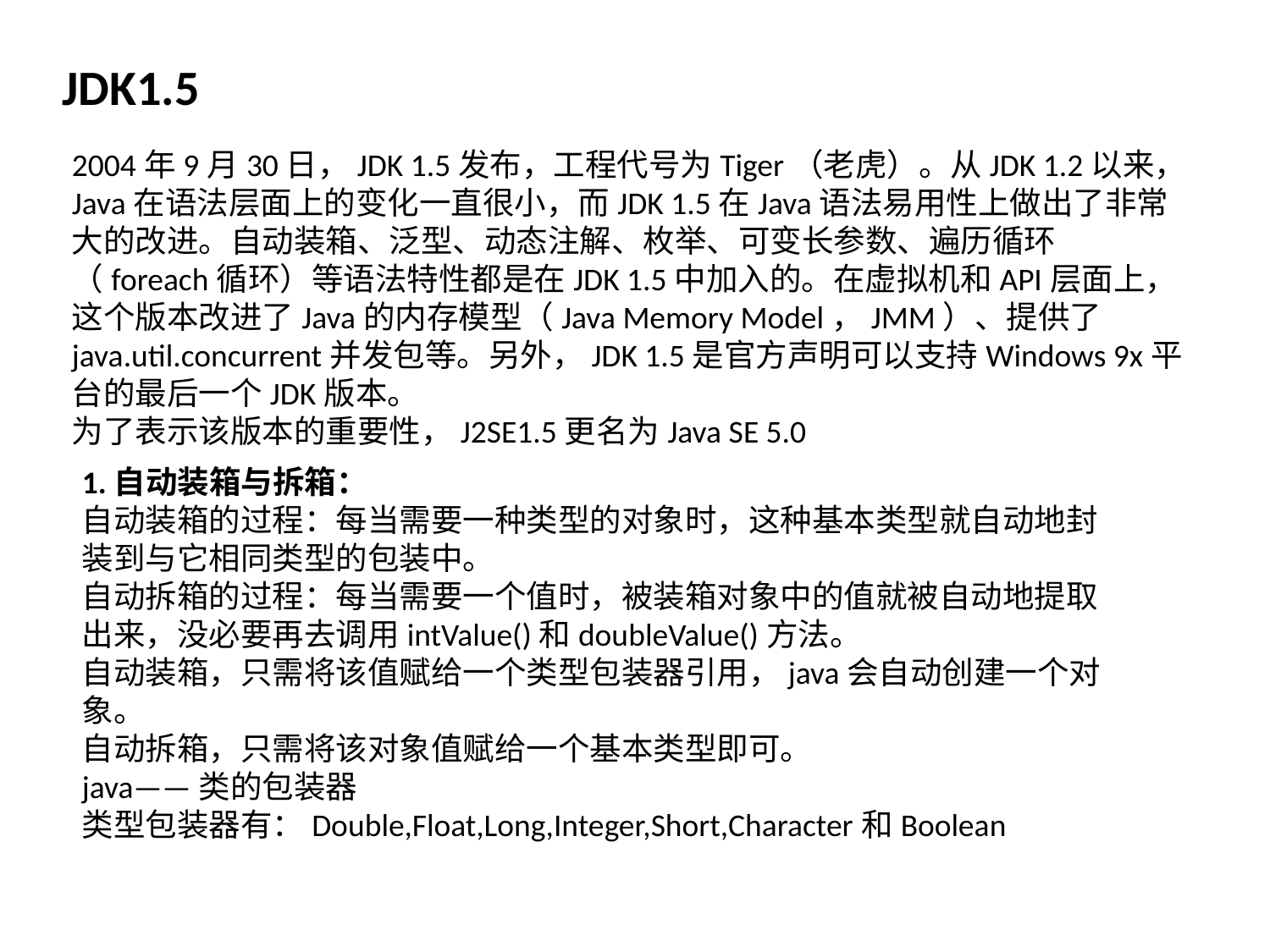

JDK1.5
2004年9月30日，JDK 1.5发布，工程代号为Tiger（老虎）。从JDK 1.2以来，Java在语法层面上的变化一直很小，而JDK 1.5在Java语法易用性上做出了非常大的改进。自动装箱、泛型、动态注解、枚举、可变长参数、遍历循环（foreach循环）等语法特性都是在JDK 1.5中加入的。在虚拟机和API层面上，这个版本改进了Java的内存模型（Java Memory Model，JMM）、提供了java.util.concurrent并发包等。另外，JDK 1.5是官方声明可以支持Windows 9x平台的最后一个JDK版本。
为了表示该版本的重要性，J2SE1.5更名为Java SE 5.0
1.自动装箱与拆箱：
自动装箱的过程：每当需要一种类型的对象时，这种基本类型就自动地封装到与它相同类型的包装中。
自动拆箱的过程：每当需要一个值时，被装箱对象中的值就被自动地提取出来，没必要再去调用intValue()和doubleValue()方法。
自动装箱，只需将该值赋给一个类型包装器引用，java会自动创建一个对象。
自动拆箱，只需将该对象值赋给一个基本类型即可。
java——类的包装器
类型包装器有：Double,Float,Long,Integer,Short,Character和Boolean